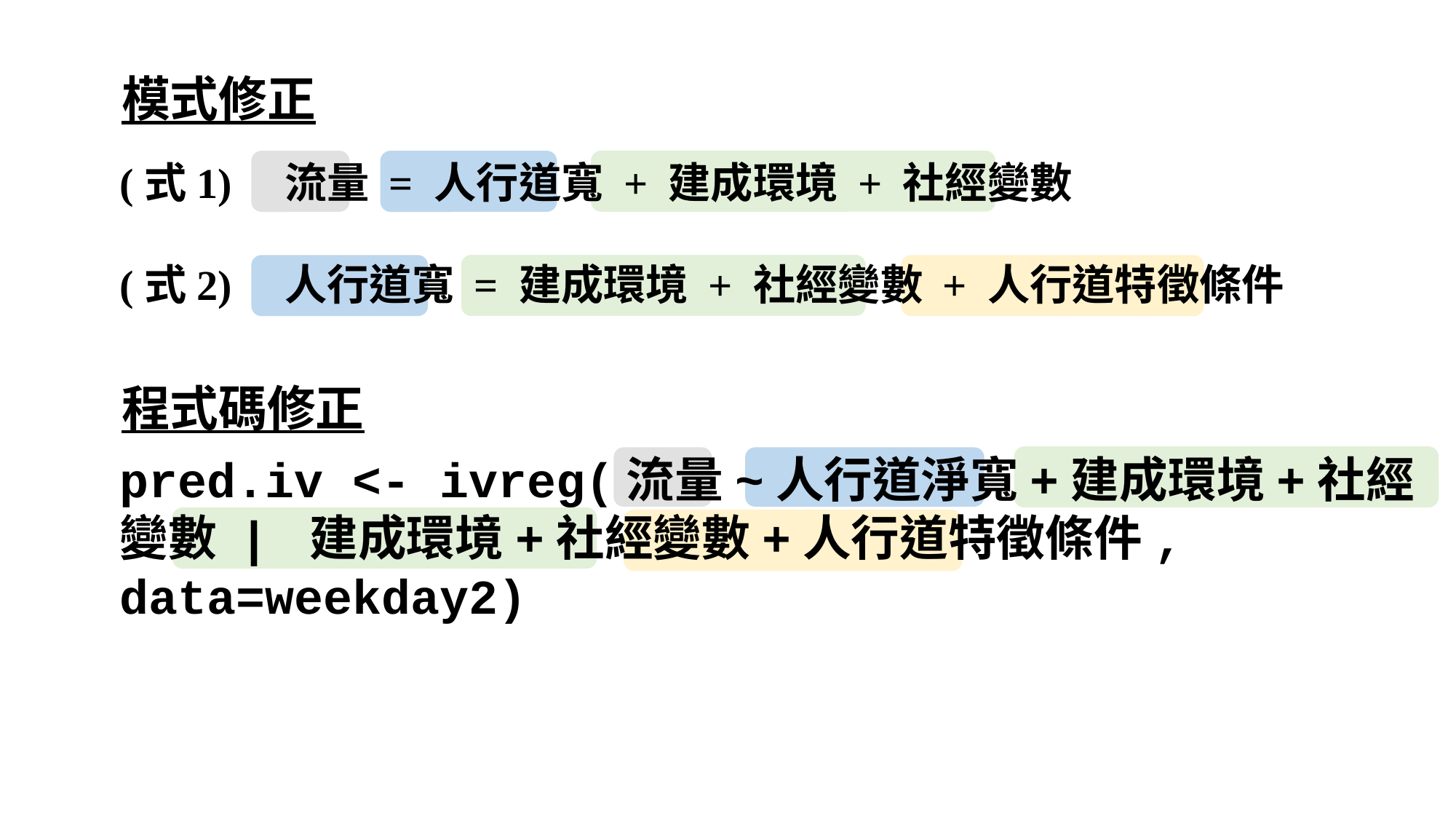

模式修正

(式1)    流量 = 人行道寬 + 建成環境 + 社經變數

(式2)    人行道寬 = 建成環境 + 社經變數 + 人行道特徵條件

程式碼修正
pred.iv <- ivreg(流量~人行道淨寬+建成環境+社經變數 | 建成環境+社經變數+人行道特徵條件, data=weekday2)